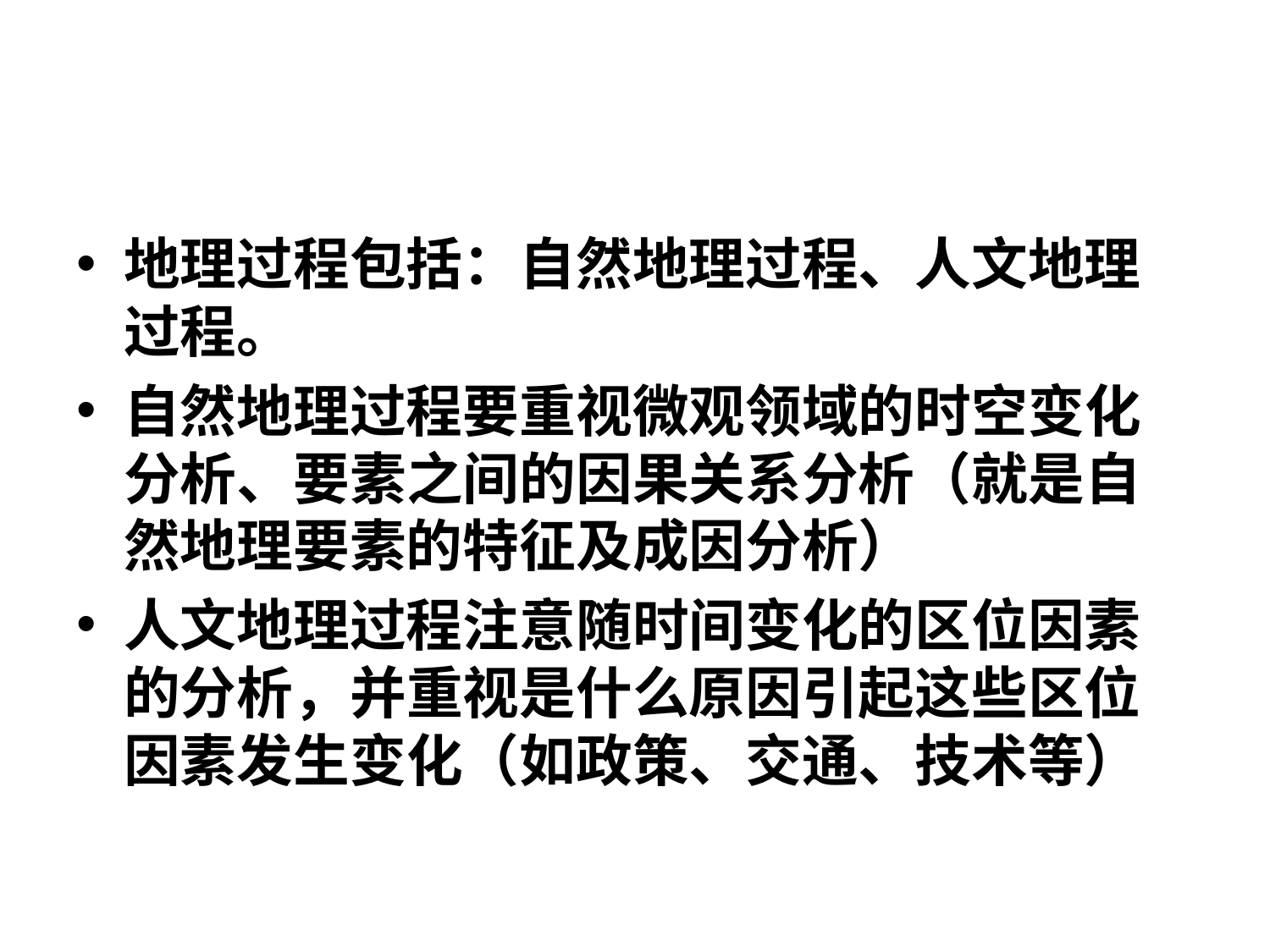

#
地理过程包括：自然地理过程、人文地理过程。
自然地理过程要重视微观领域的时空变化分析、要素之间的因果关系分析（就是自然地理要素的特征及成因分析）
人文地理过程注意随时间变化的区位因素的分析，并重视是什么原因引起这些区位因素发生变化（如政策、交通、技术等）